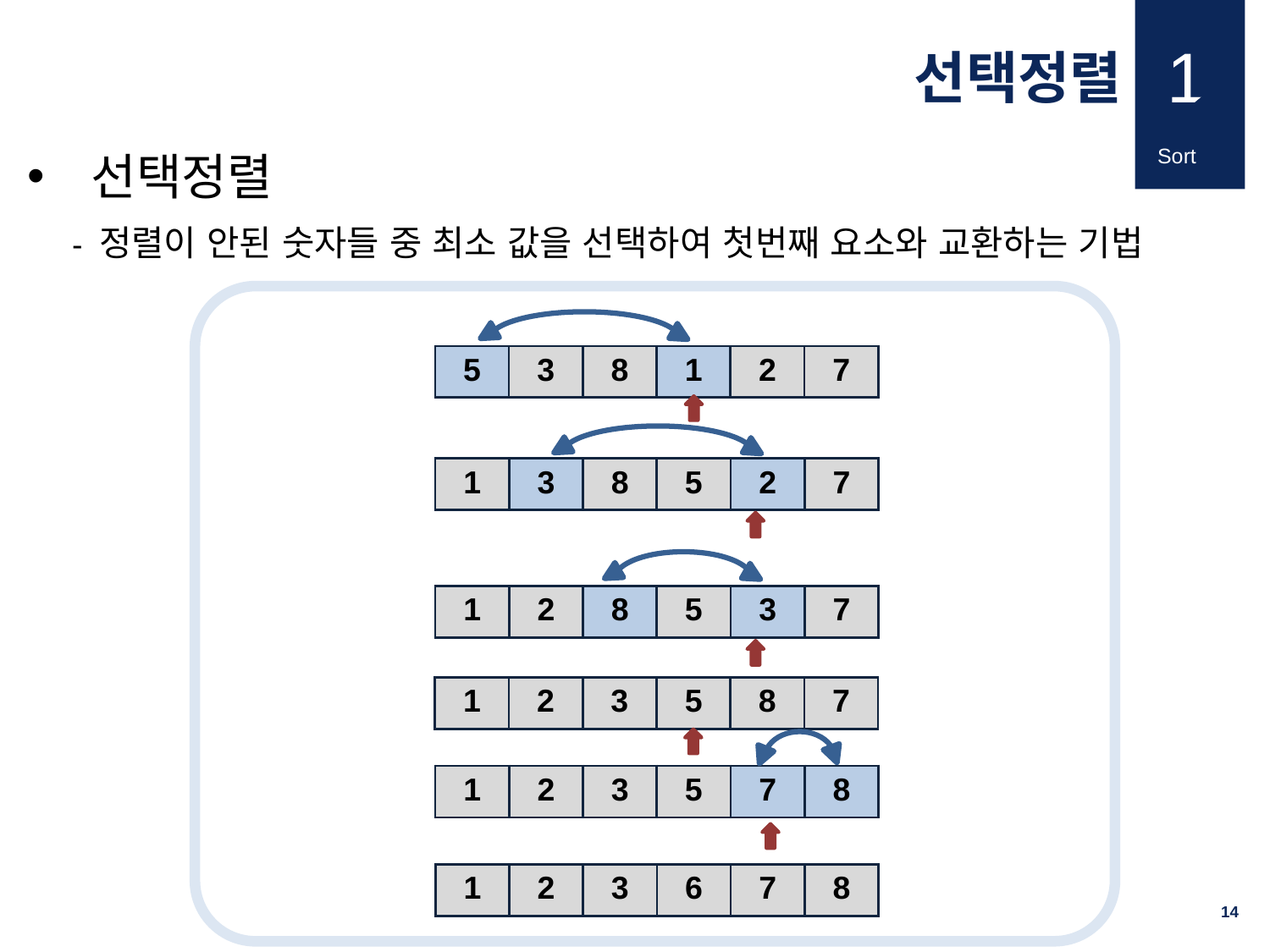

1

선택정렬
선택정렬
     - 정렬이 안된 숫자들 중 최소 값을 선택하여 첫번째 요소와 교환하는 기법

Sort

| 5 | 3 | 8 | 1 | 2 | 7 |
| --- | --- | --- | --- | --- | --- |

| 1 | 3 | 8 | 5 | 2 | 7 |
| --- | --- | --- | --- | --- | --- |

| 1 | 2 | 8 | 5 | 3 | 7 |
| --- | --- | --- | --- | --- | --- |

| 1 | 2 | 3 | 5 | 8 | 7 |
| --- | --- | --- | --- | --- | --- |

| 1 | 2 | 3 | 5 | 7 | 8 |
| --- | --- | --- | --- | --- | --- |

| 1 | 2 | 3 | 6 | 7 | 8 |
| --- | --- | --- | --- | --- | --- |
14